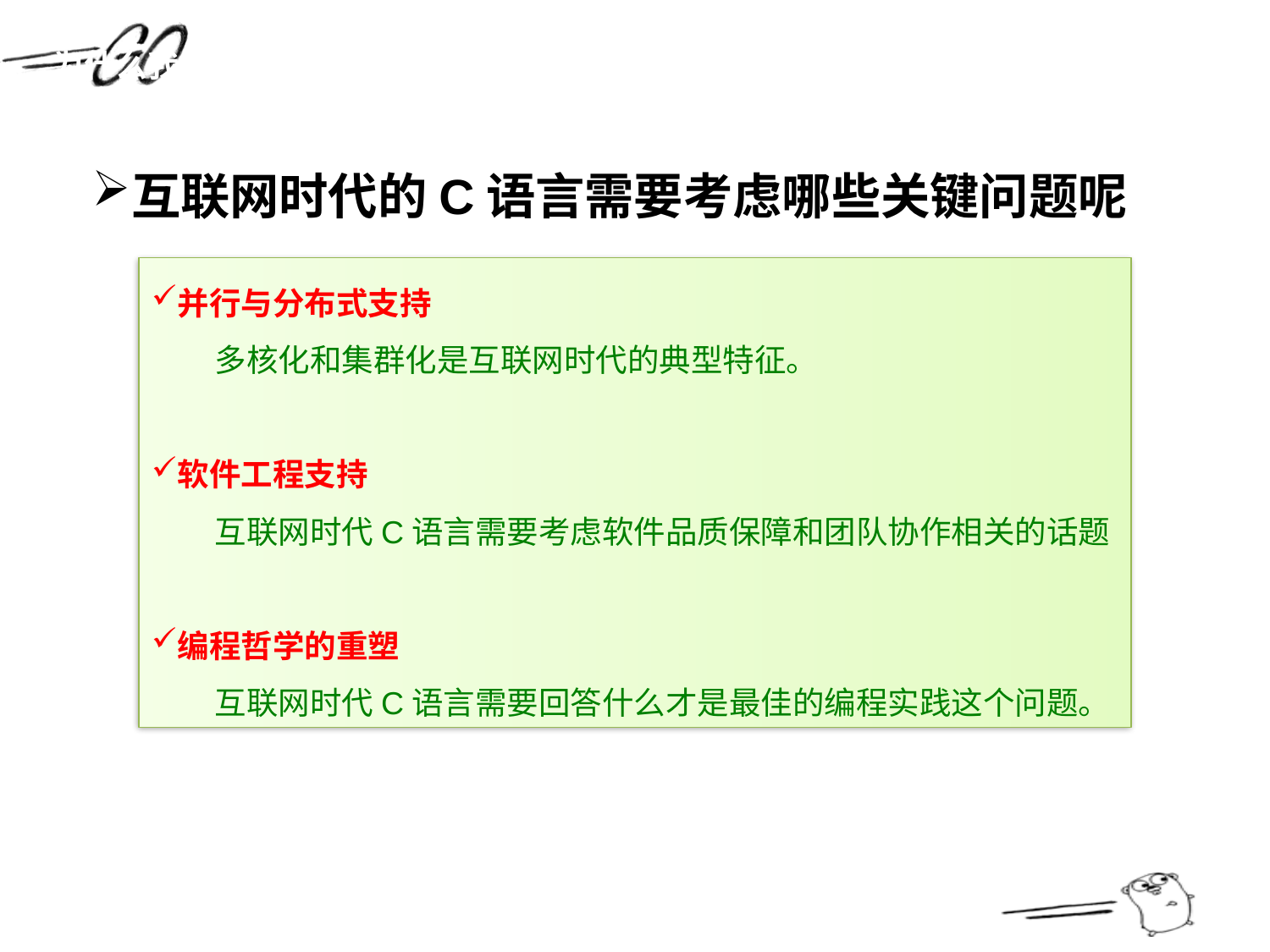

为什么我们需要Go语言
互联网时代的C语言需要考虑哪些关键问题呢
并行与分布式支持
多核化和集群化是互联网时代的典型特征。

软件工程支持
互联网时代C语言需要考虑软件品质保障和团队协作相关的话题

编程哲学的重塑
互联网时代C语言需要回答什么才是最佳的编程实践这个问题。
8